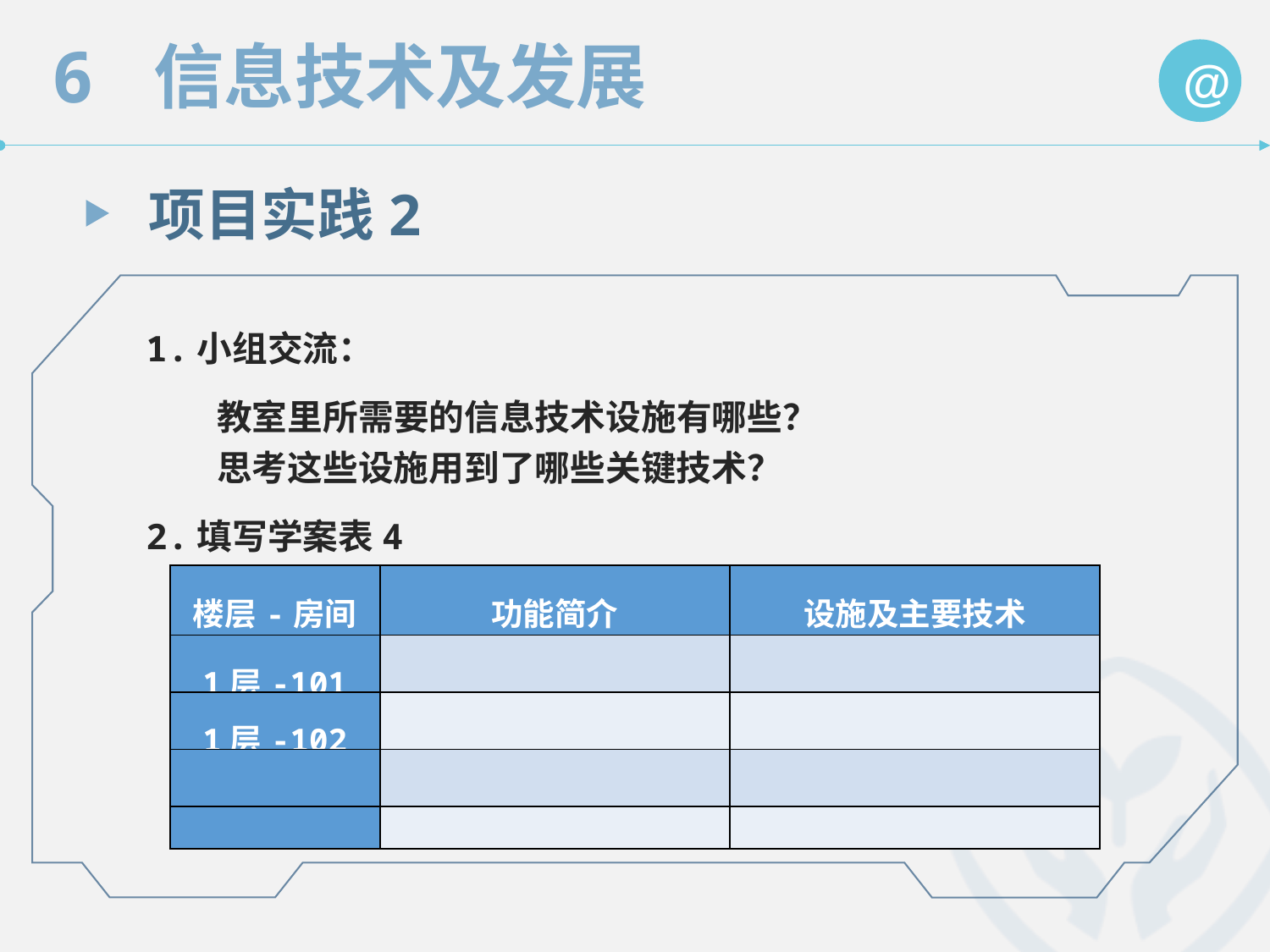

项目实践2

1.小组交流：
　　教室里所需要的信息技术设施有哪些？
　　思考这些设施用到了哪些关键技术？
2.填写学案表4
| 楼层-房间 | 功能简介 | 设施及主要技术 |
| --- | --- | --- |
| 1层-101 |  |  |
| 1层-102 |  |  |
|  |  |  |
|  |  |  |